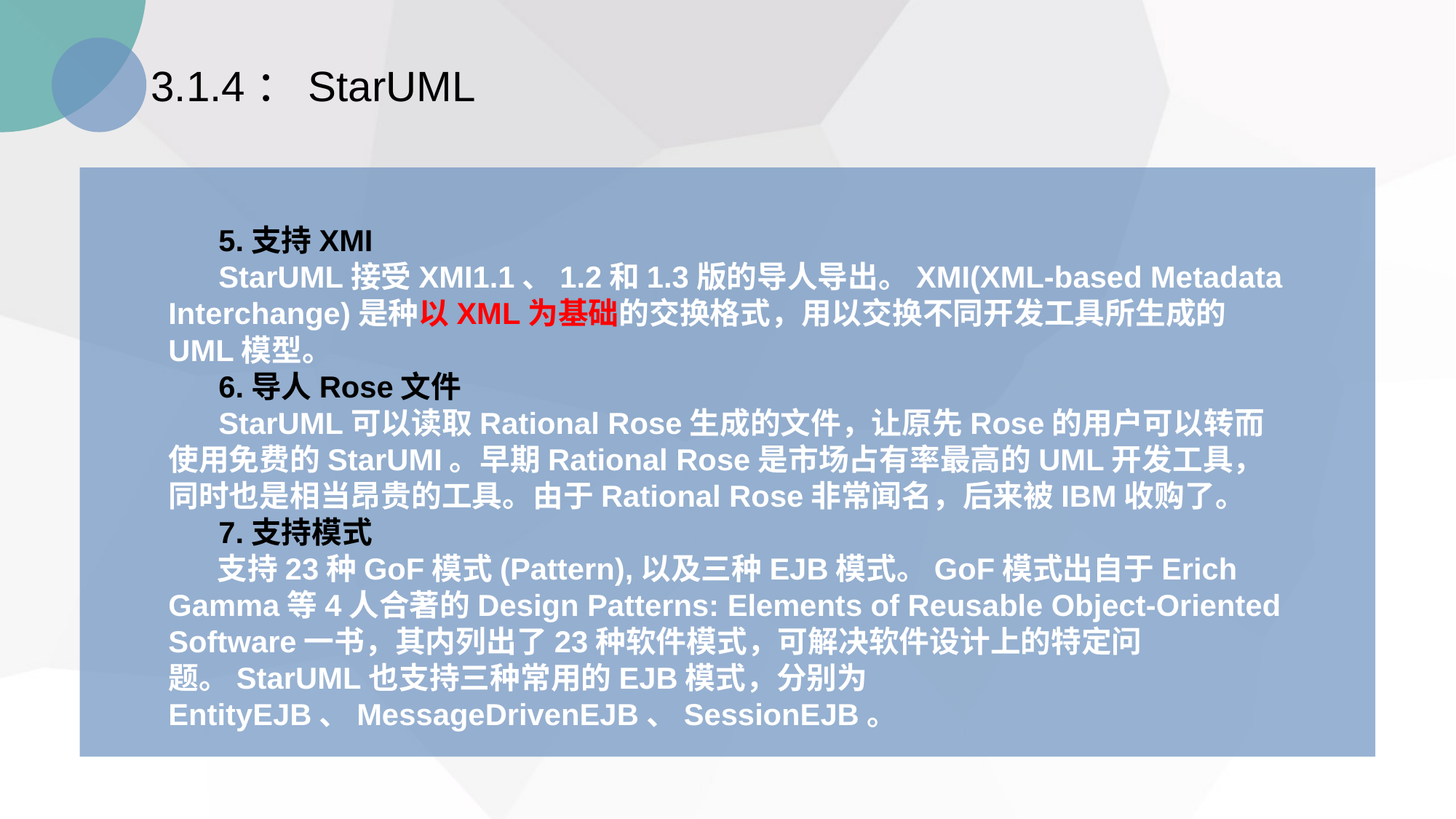

3.1.4：StarUML

      5.支持XMI
      StarUML接受XMI1.1、1.2和1.3版的导人导出。XMI(XML-based Metadata Interchange)是种以XML为基础的交换格式，用以交换不同开发工具所生成的UML模型。
      6.导人Rose文件
      StarUML可以读取Rational Rose生成的文件，让原先Rose的用户可以转而使用免费的StarUMI。早期Rational Rose是市场占有率最高的UML开发工具，同时也是相当昂贵的工具。由于Rational Rose非常闻名，后来被IBM收购了。
      7.支持模式
      支持23种GoF模式(Pattern),以及三种EJB模式。GoF模式出自于Erich Gamma等4人合著的Design Patterns: Elements of Reusable Object-Oriented Software一书，其内列出了23种软件模式，可解决软件设计上的特定问题。StarUML也支持三种常用的EJB模式，分别为EntityEJB、MessageDrivenEJB、SessionEJB。